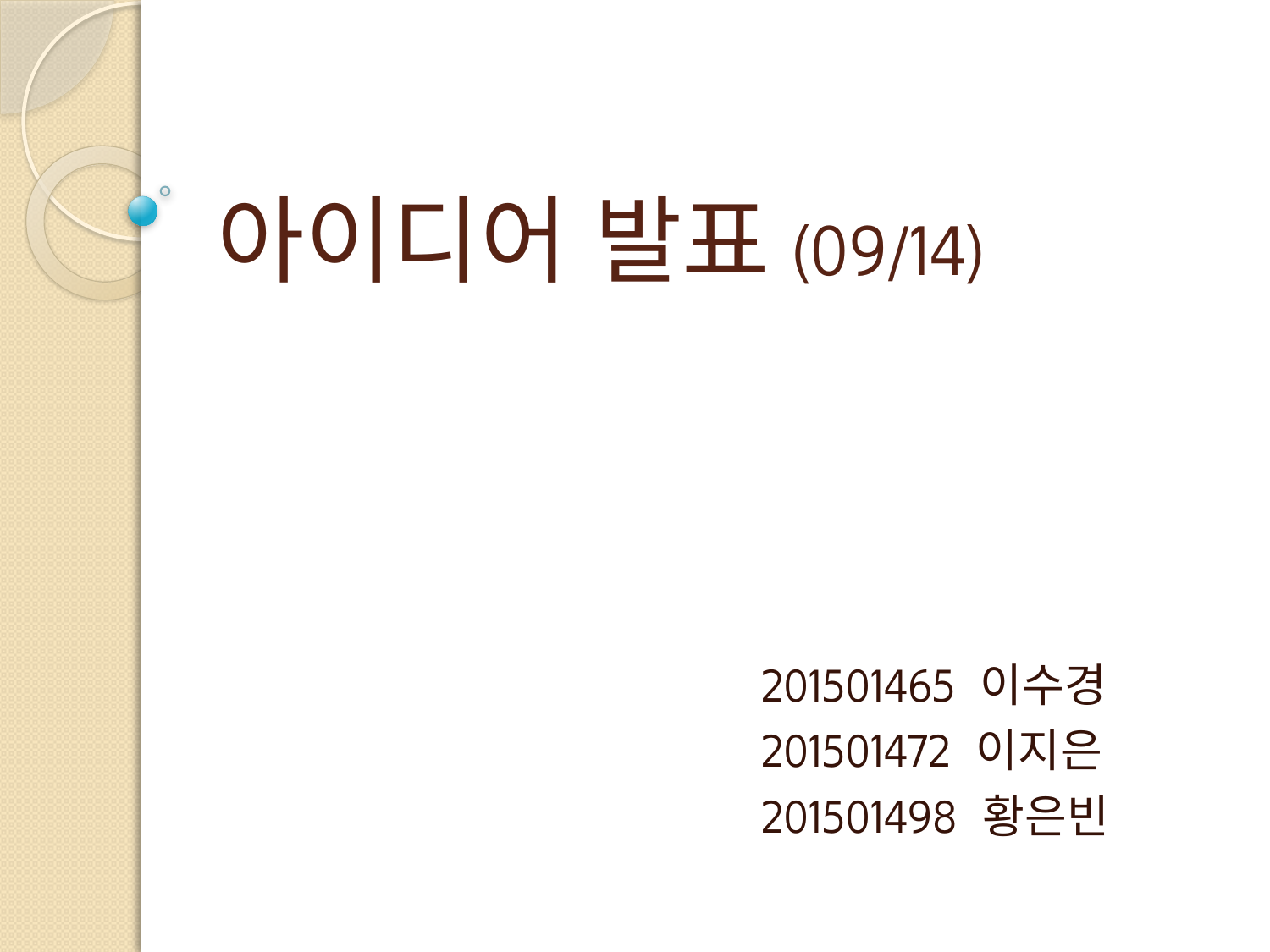

# 아이디어 발표(09/14)
201501465 이수경
201501472 이지은
201501498 황은빈